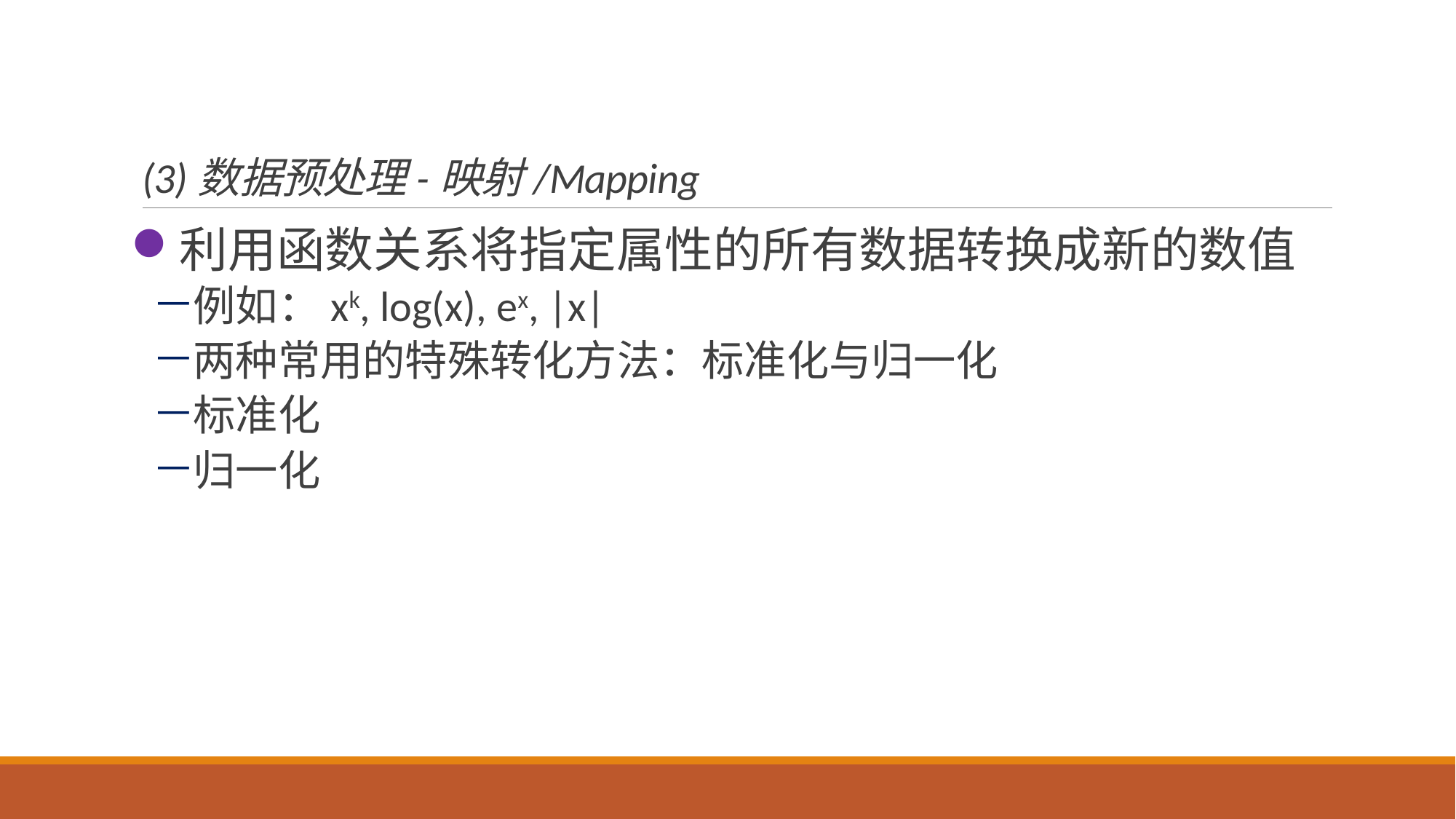

# (3)数据预处理-映射/Mapping
利用函数关系将指定属性的所有数据转换成新的数值
例如：xk, log(x), ex, |x|
两种常用的特殊转化方法：标准化与归一化
标准化
归一化